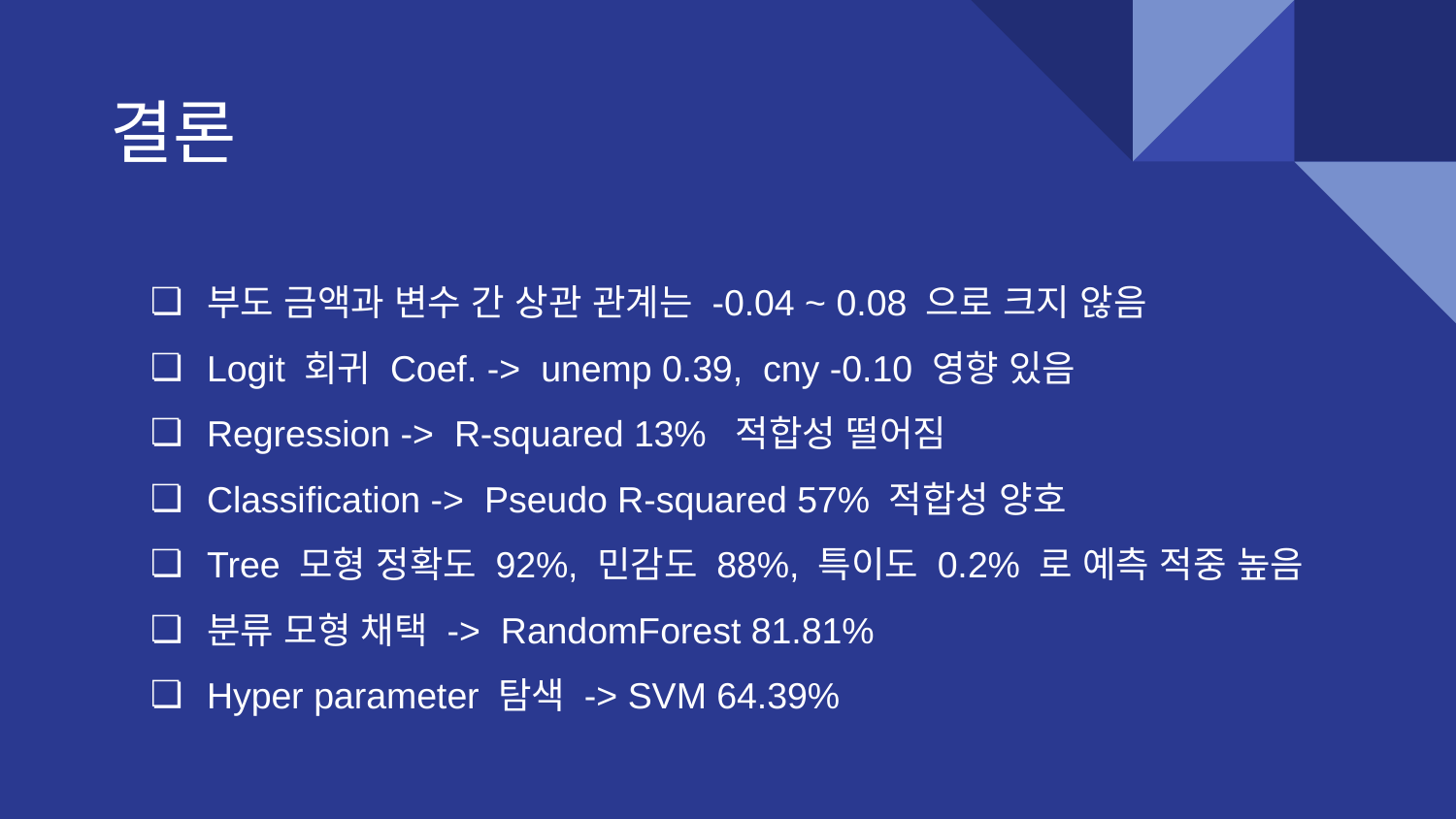

# 결론
부도 금액과 변수 간 상관 관계는 -0.04 ~ 0.08 으로 크지 않음
Logit 회귀 Coef. ->  unemp 0.39,  cny -0.10 영향 있음
Regression ->  R-squared 13%  적합성 떨어짐
Classification ->  Pseudo R-squared 57% 적합성 양호
Tree 모형 정확도 92%, 민감도 88%, 특이도 0.2% 로 예측 적중 높음
분류 모형 채택 ->  RandomForest 81.81%
Hyper parameter 탐색 -> SVM 64.39%